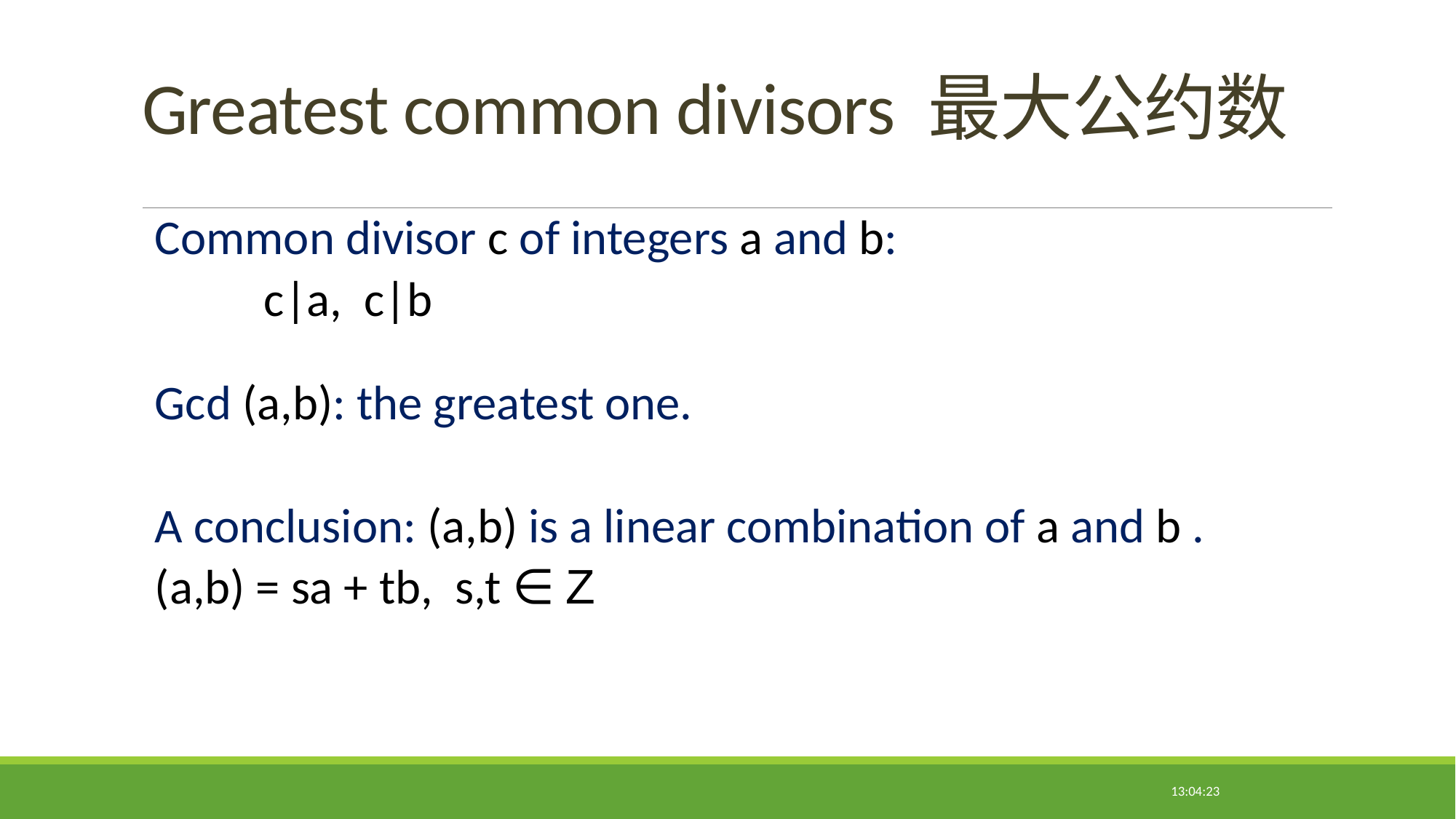

# Greatest common divisors 最大公约数
Common divisor c of integers a and b:
	c|a,  c|b

Gcd (a,b): the greatest one.

A conclusion: (a,b) is a linear combination of a and b .
(a,b) = sa + tb,  s,t ∈ Z

13:04:23